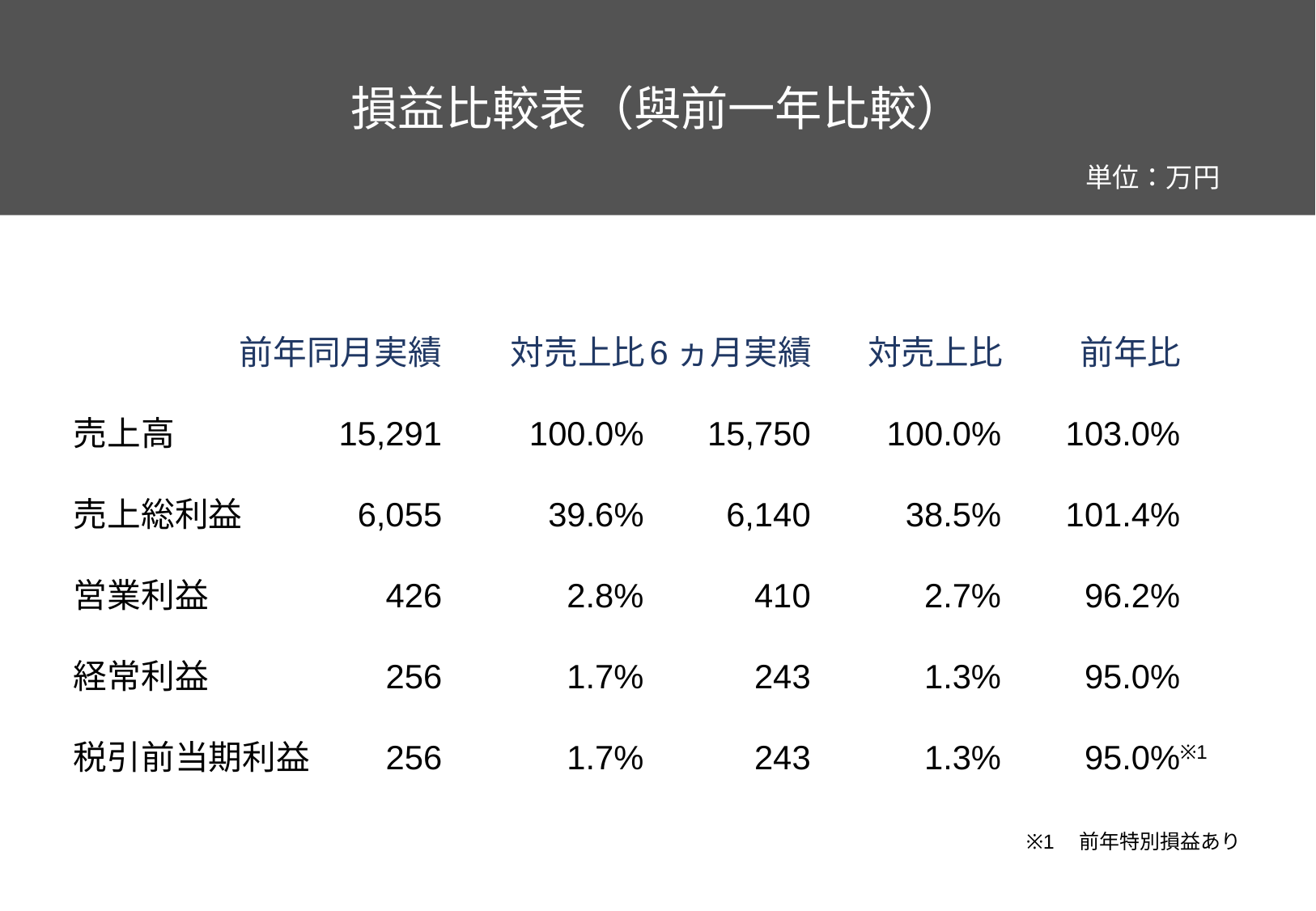

損益比較表（與前一年比較）
単位：万円
	前年同月実績	対売上比	6ヵ月実績	対売上比	前年比
売上高	15,291	100.0%	15,750	100.0%	103.0%
売上総利益	6,055	39.6%	6,140	38.5%	101.4%
営業利益	426	2.8%	410	2.7%	96.2%
経常利益	256	1.7%	243	1.3%	95.0%
税引前当期利益	256	1.7%	243	1.3%	95.0%※1
※1　前年特別損益あり